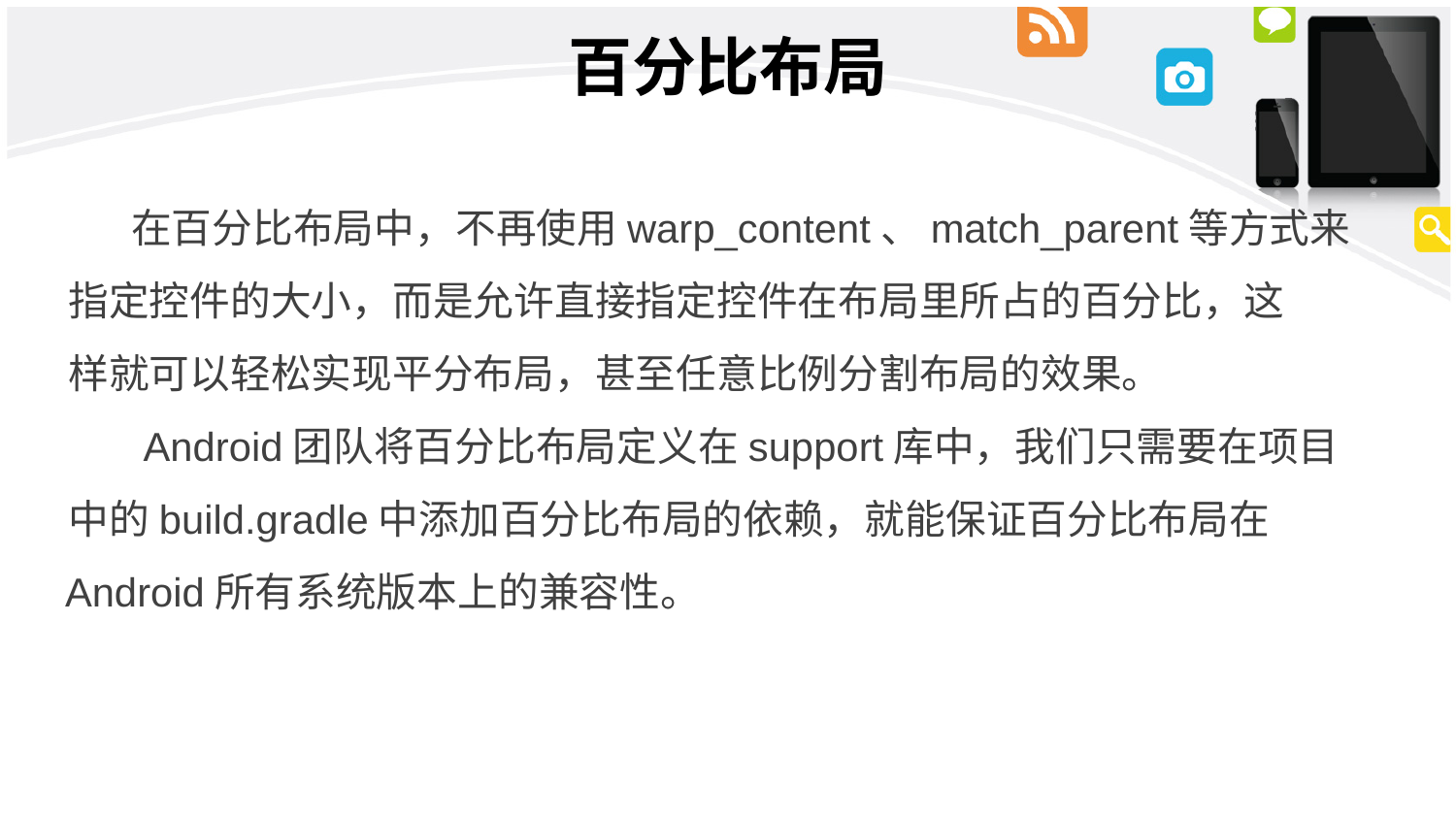

# 百分比布局

          在百分比布局中，不再使用warp_content、match_parent等方式来
   指定控件的大小，而是允许直接指定控件在布局里所占的百分比，这
   样就可以轻松实现平分布局，甚至任意比例分割布局的效果。
          Android团队将百分比布局定义在support库中，我们只需要在项目
   中的build.gradle中添加百分比布局的依赖，就能保证百分比布局在
   Android所有系统版本上的兼容性。